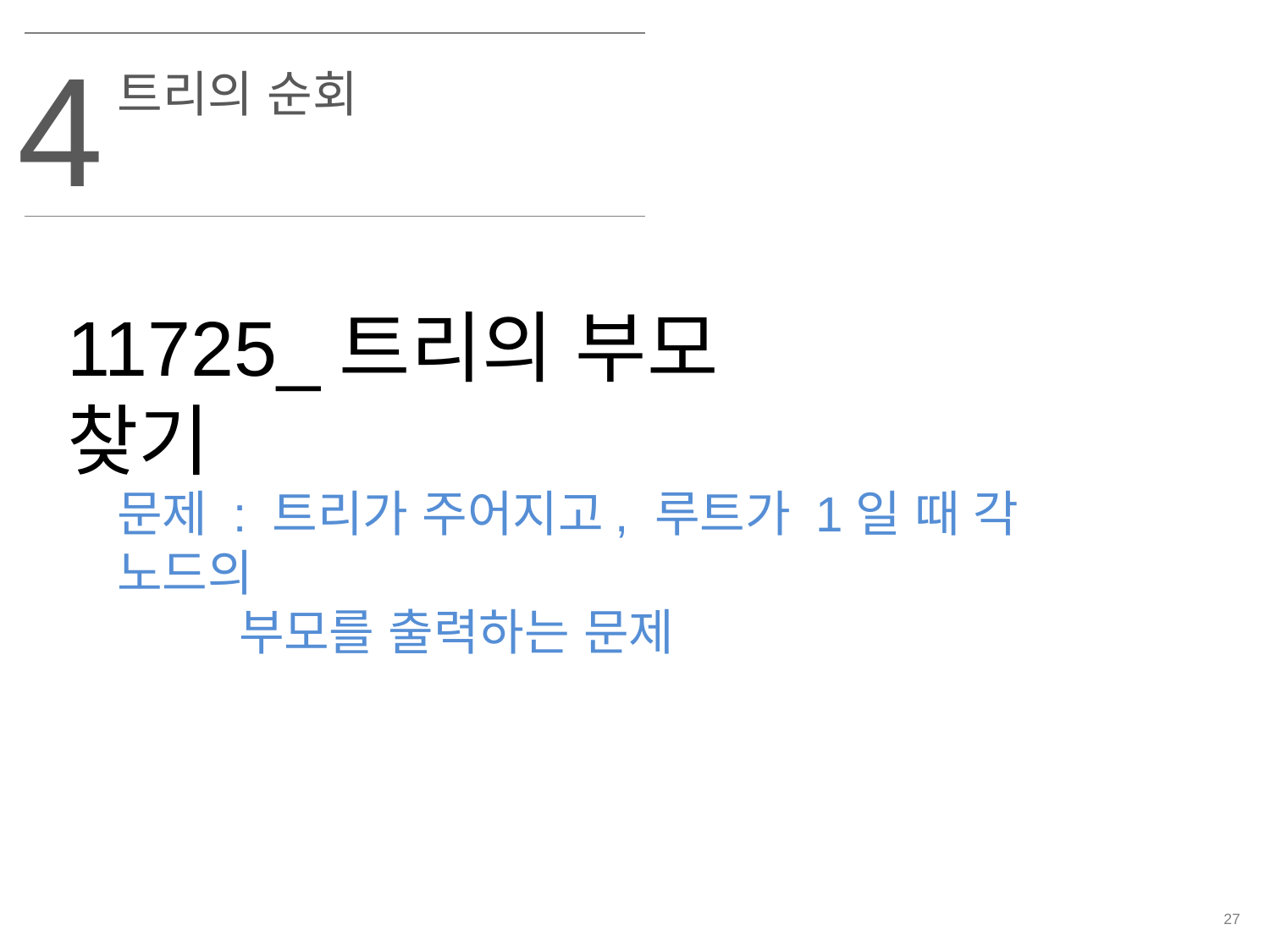

4
트리의 순회
11725_트리의 부모 찾기
문제 : 트리가 주어지고, 루트가 1일 때 각 노드의
        부모를 출력하는 문제